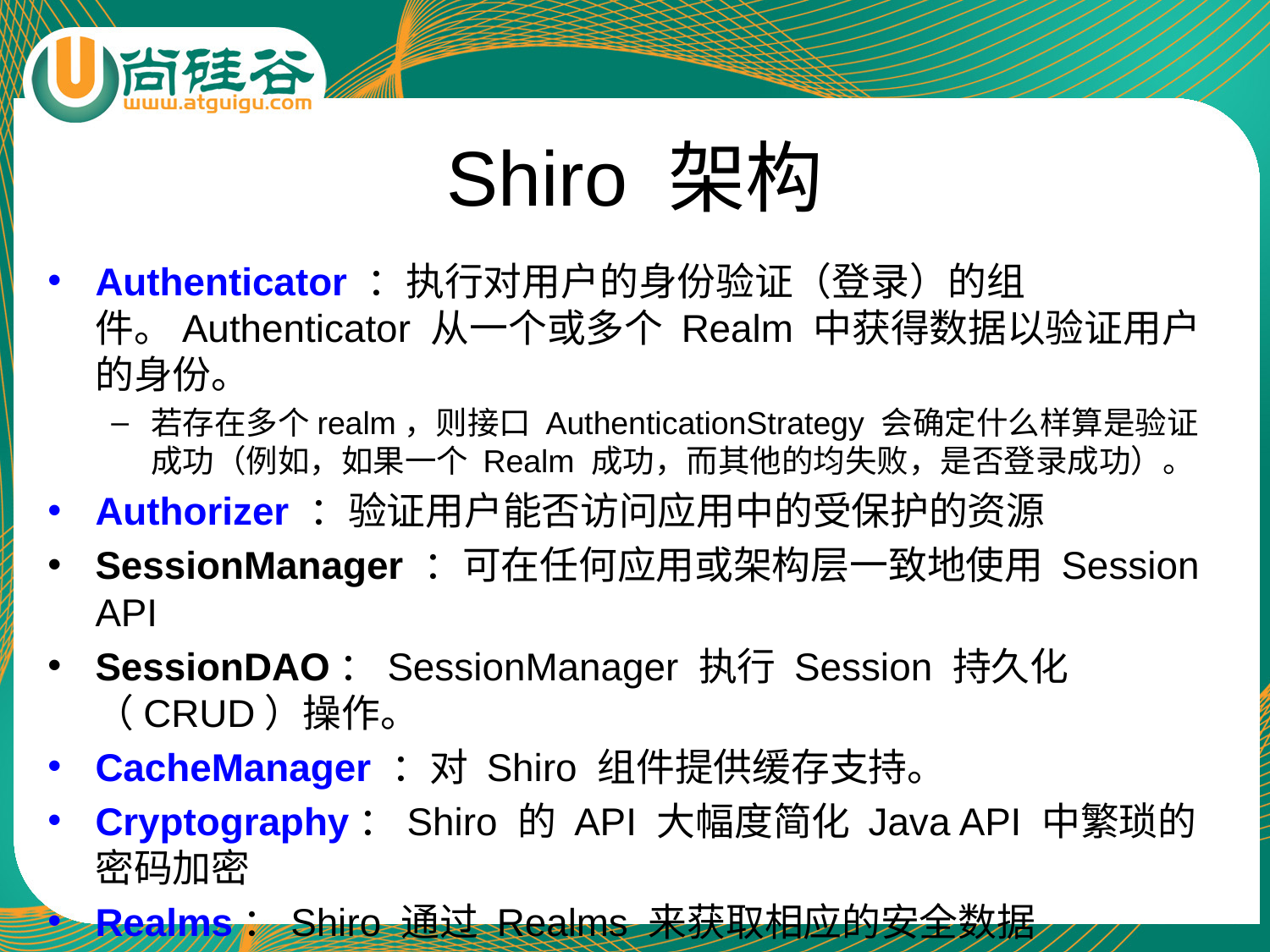

# Shiro 架构
Authenticator ：执行对用户的身份验证（登录）的组件。Authenticator 从一个或多个 Realm 中获得数据以验证用户的身份。
若存在多个realm，则接口 AuthenticationStrategy 会确定什么样算是验证成功（例如，如果一个 Realm 成功，而其他的均失败，是否登录成功）。
Authorizer ：验证用户能否访问应用中的受保护的资源
SessionManager ：可在任何应用或架构层一致地使用 Session API
SessionDAO：SessionManager 执行 Session 持久化（CRUD）操作。
CacheManager ：对 Shiro 组件提供缓存支持。
Cryptography：Shiro 的 API 大幅度简化 Java API 中繁琐的密码加密
Realms：Shiro 通过 Realms 来获取相应的安全数据